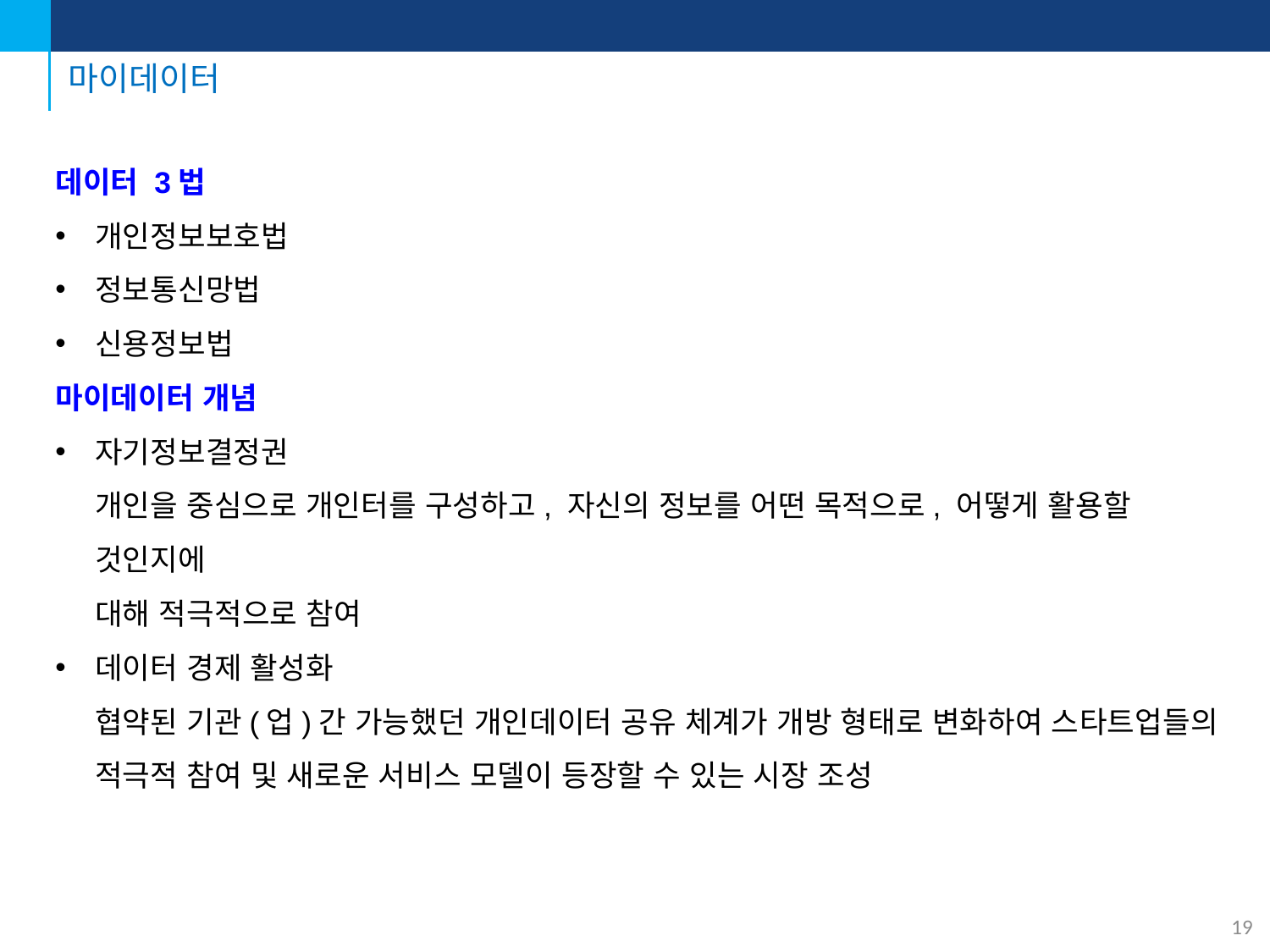

# 마이데이터
데이터 3법
개인정보보호법
정보통신망법
신용정보법
마이데이터 개념
자기정보결정권
개인을 중심으로 개인터를 구성하고, 자신의 정보를 어떤 목적으로, 어떻게 활용할 것인지에
대해 적극적으로 참여
데이터 경제 활성화
협약된 기관(업)간 가능했던 개인데이터 공유 체계가 개방 형태로 변화하여 스타트업들의 적극적 참여 및 새로운 서비스 모델이 등장할 수 있는 시장 조성

19